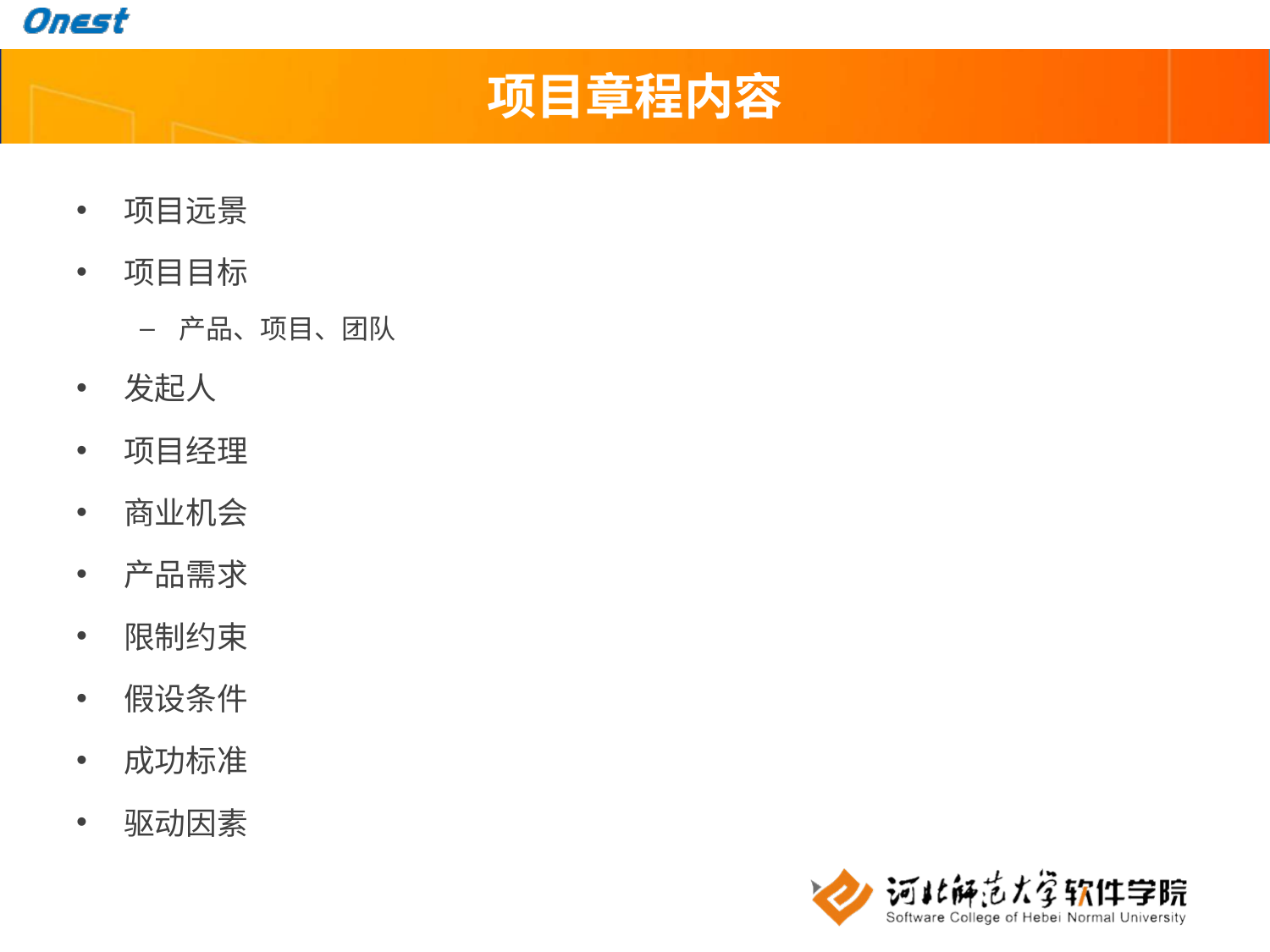

# 项目章程内容
项目远景
项目目标
产品、项目、团队
发起人
项目经理
商业机会
产品需求
限制约束
假设条件
成功标准
驱动因素